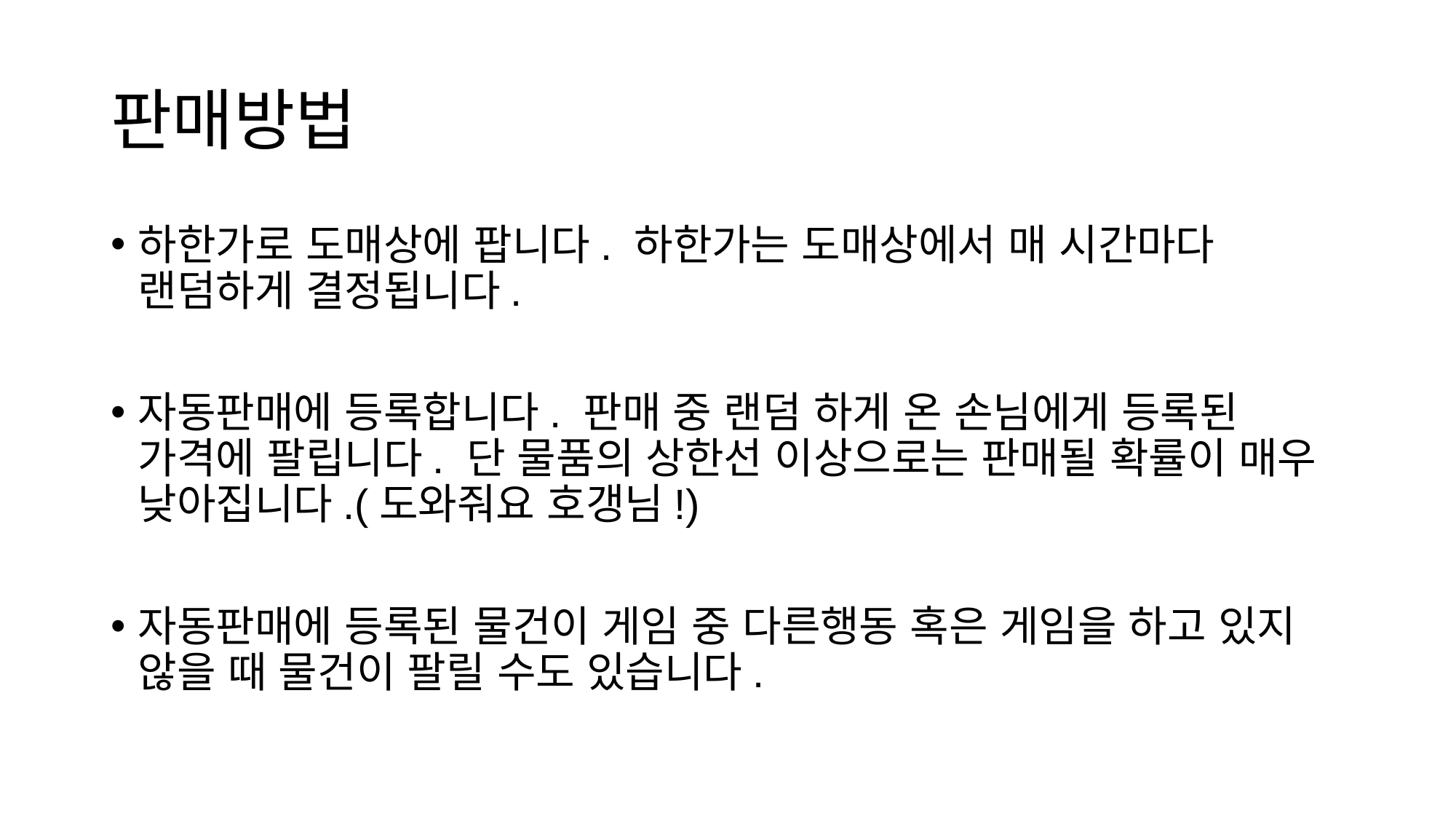

# 판매방법
하한가로 도매상에 팝니다. 하한가는 도매상에서 매 시간마다 랜덤하게 결정됩니다.

자동판매에 등록합니다. 판매 중 랜덤 하게 온 손님에게 등록된 가격에 팔립니다. 단 물품의 상한선 이상으로는 판매될 확률이 매우 낮아집니다.(도와줘요 호갱님!)

자동판매에 등록된 물건이 게임 중 다른행동 혹은 게임을 하고 있지 않을 때 물건이 팔릴 수도 있습니다.